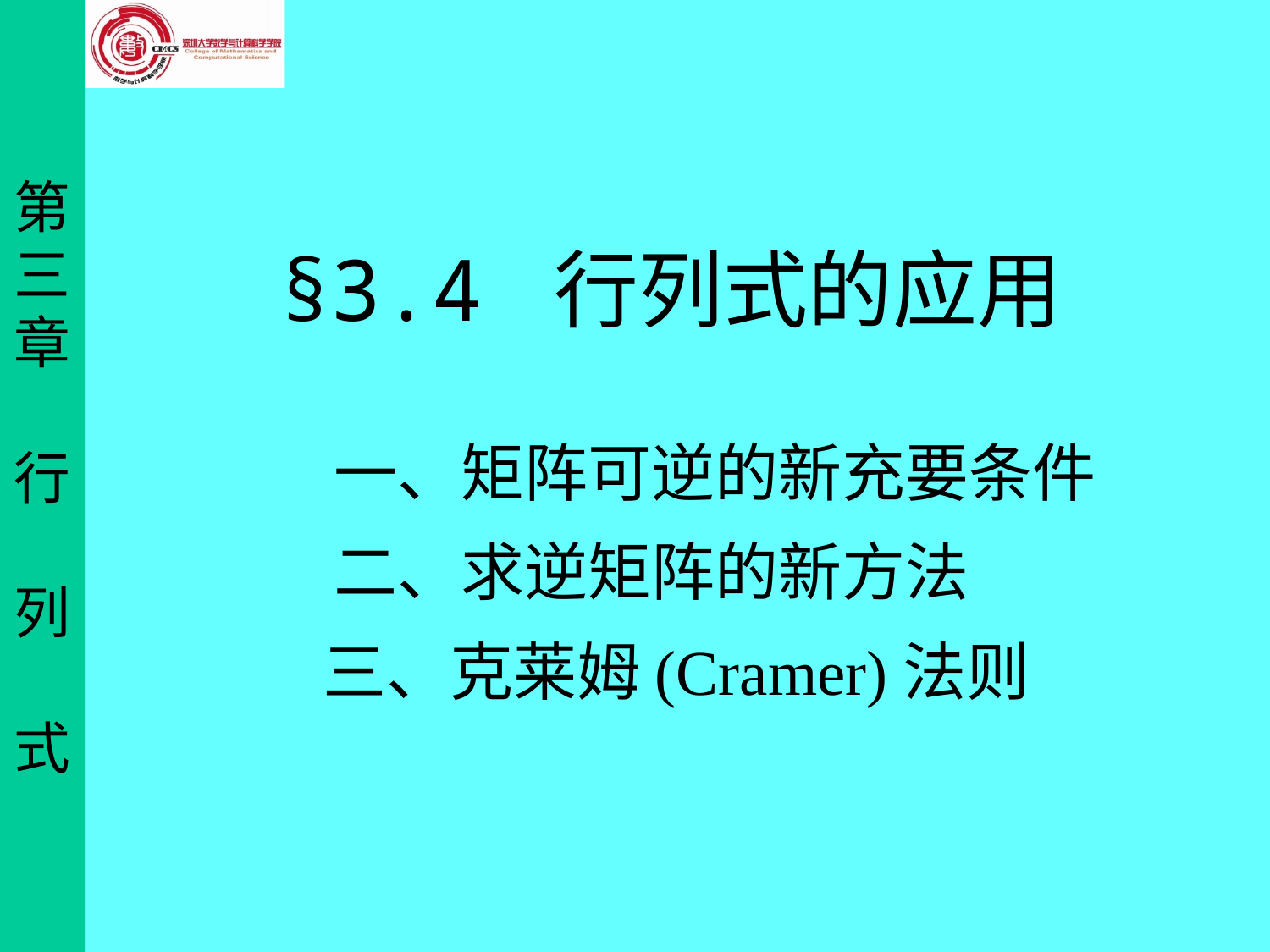

§3.4 行列式的应用
一、矩阵可逆的新充要条件
二、求逆矩阵的新方法
三、克莱姆(Cramer)法则